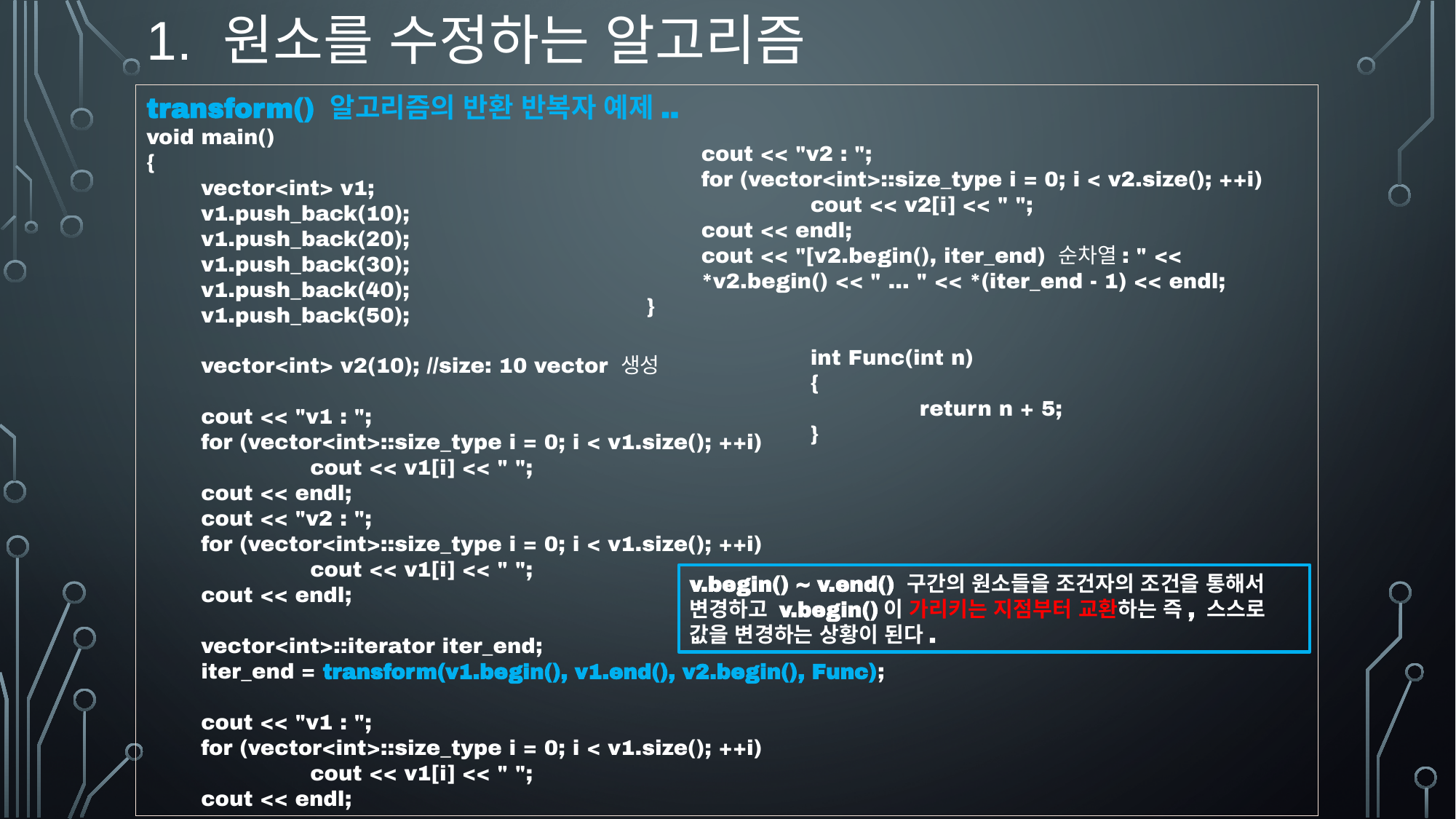

# 1. 원소를 수정하는 알고리즘
transform() 알고리즘의 반환 반복자 예제..
void main()
{
vector<int> v1;
v1.push_back(10);
v1.push_back(20);
v1.push_back(30);
v1.push_back(40);
v1.push_back(50);

vector<int> v2(10); //size: 10 vector 생성

cout << "v1 : ";
for (vector<int>::size_type i = 0; i < v1.size(); ++i)
	cout << v1[i] << " ";
cout << endl;
cout << "v2 : ";
for (vector<int>::size_type i = 0; i < v1.size(); ++i)
	cout << v1[i] << " ";
cout << endl;

vector<int>::iterator iter_end;
iter_end = transform(v1.begin(), v1.end(), v2.begin(), Func);

cout << "v1 : ";
for (vector<int>::size_type i = 0; i < v1.size(); ++i)
	cout << v1[i] << " ";
cout << endl;
cout << "v2 : ";
for (vector<int>::size_type i = 0; i < v2.size(); ++i)
	cout << v2[i] << " ";
cout << endl;
cout << "[v2.begin(), iter_end) 순차열: " << *v2.begin() << " ... " << *(iter_end - 1) << endl;
}

int Func(int n)
{
	return n + 5;
}
v.begin() ~ v.end() 구간의 원소들을 조건자의 조건을 통해서
변경하고 v.begin()이 가리키는 지점부터 교환하는 즉, 스스로 값을 변경하는 상황이 된다.